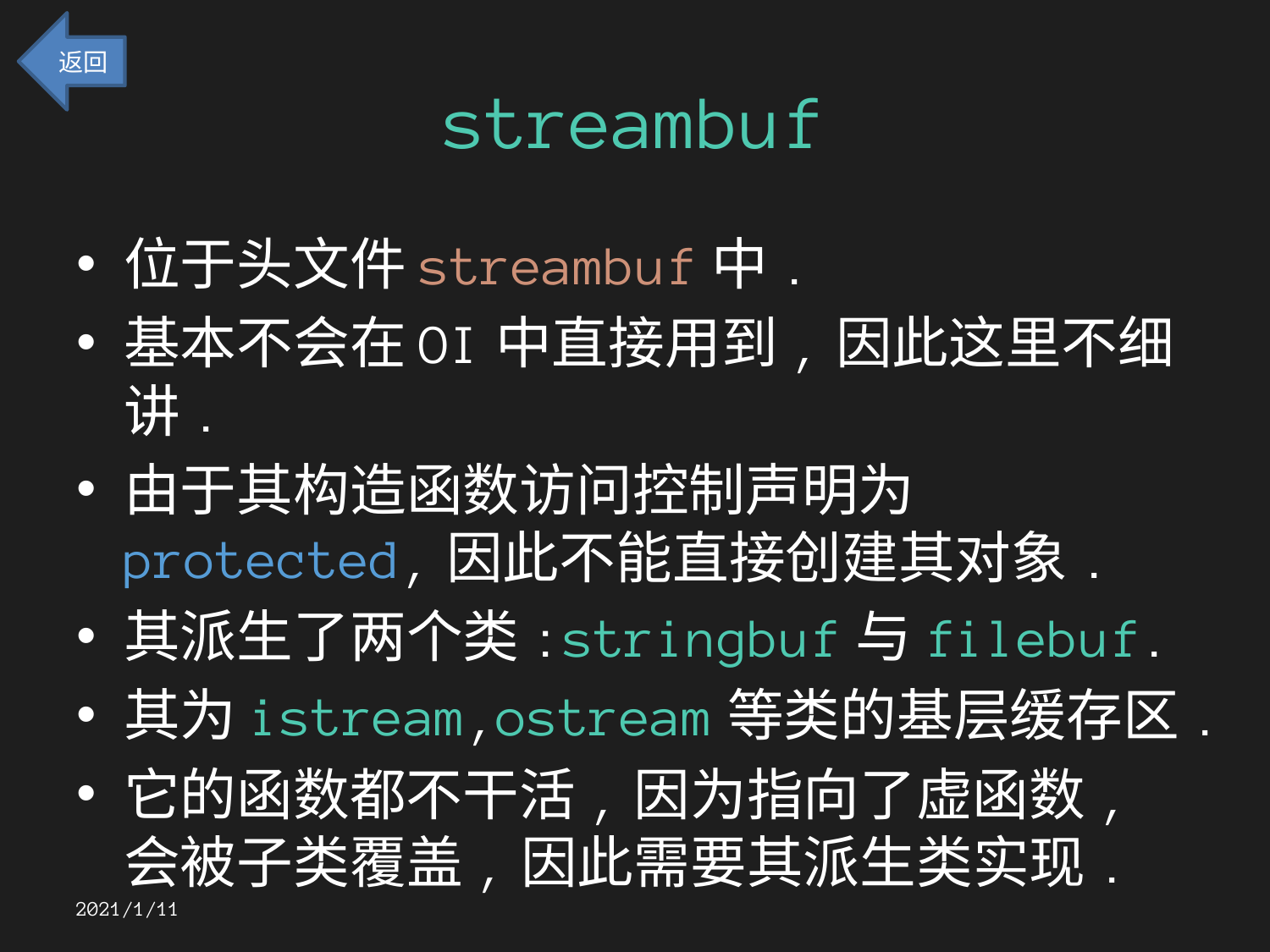

返回
# streambuf
位于头文件streambuf中.
基本不会在OI中直接用到,因此这里不细讲.
由于其构造函数访问控制声明为protected,因此不能直接创建其对象.
其派生了两个类:stringbuf与filebuf.
其为istream,ostream等类的基层缓存区.
它的函数都不干活,因为指向了虚函数,会被子类覆盖,因此需要其派生类实现.
2021/1/11